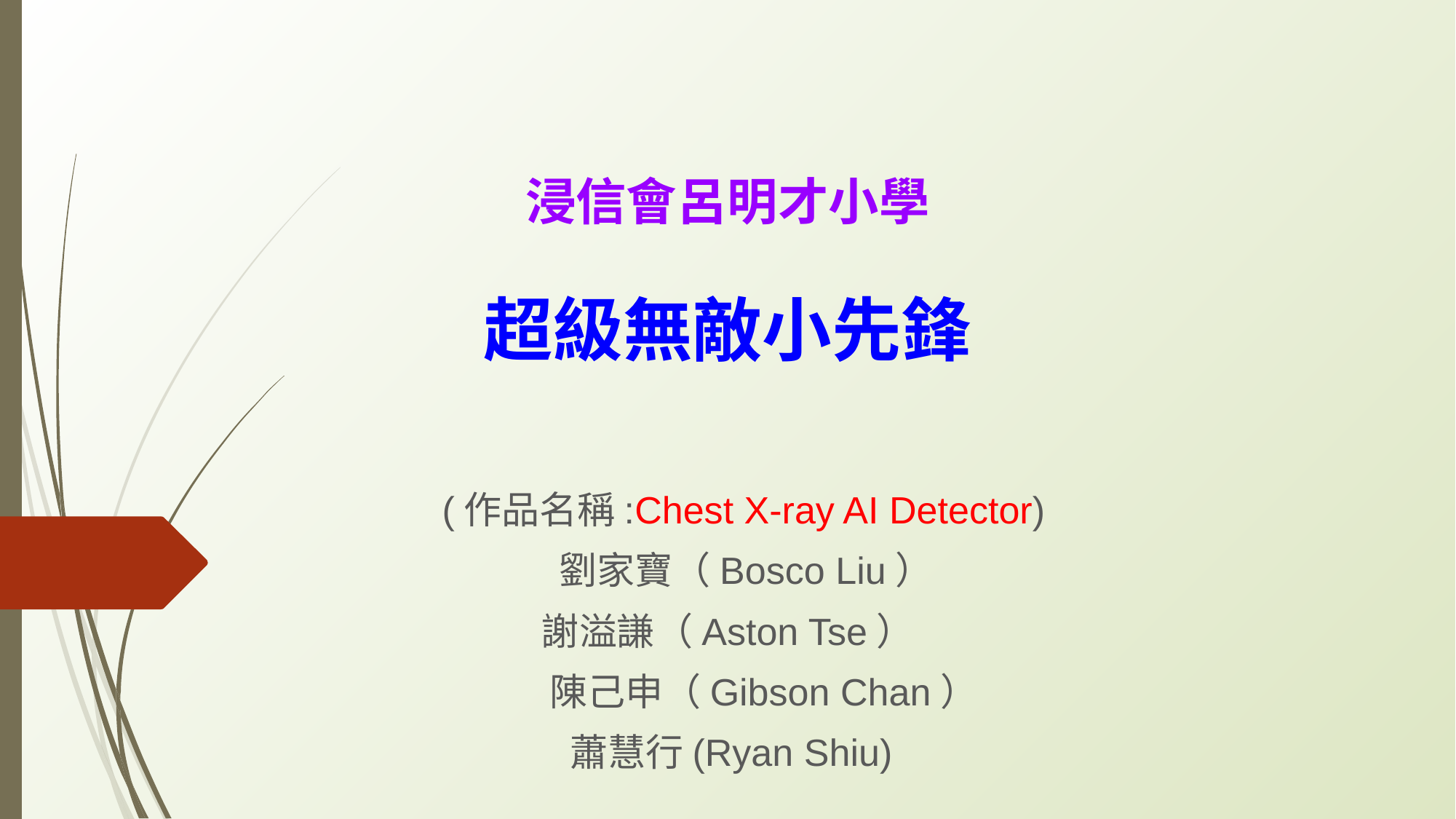

# 浸信會呂明才小學 超級無敵小先鋒
(作品名稱:Chest X-ray AI Detector)
                        劉家寶（Bosco Liu）
謝溢謙（Aston Tse）
      陳己申（Gibson Chan）
                         蕭慧行(Ryan Shiu)